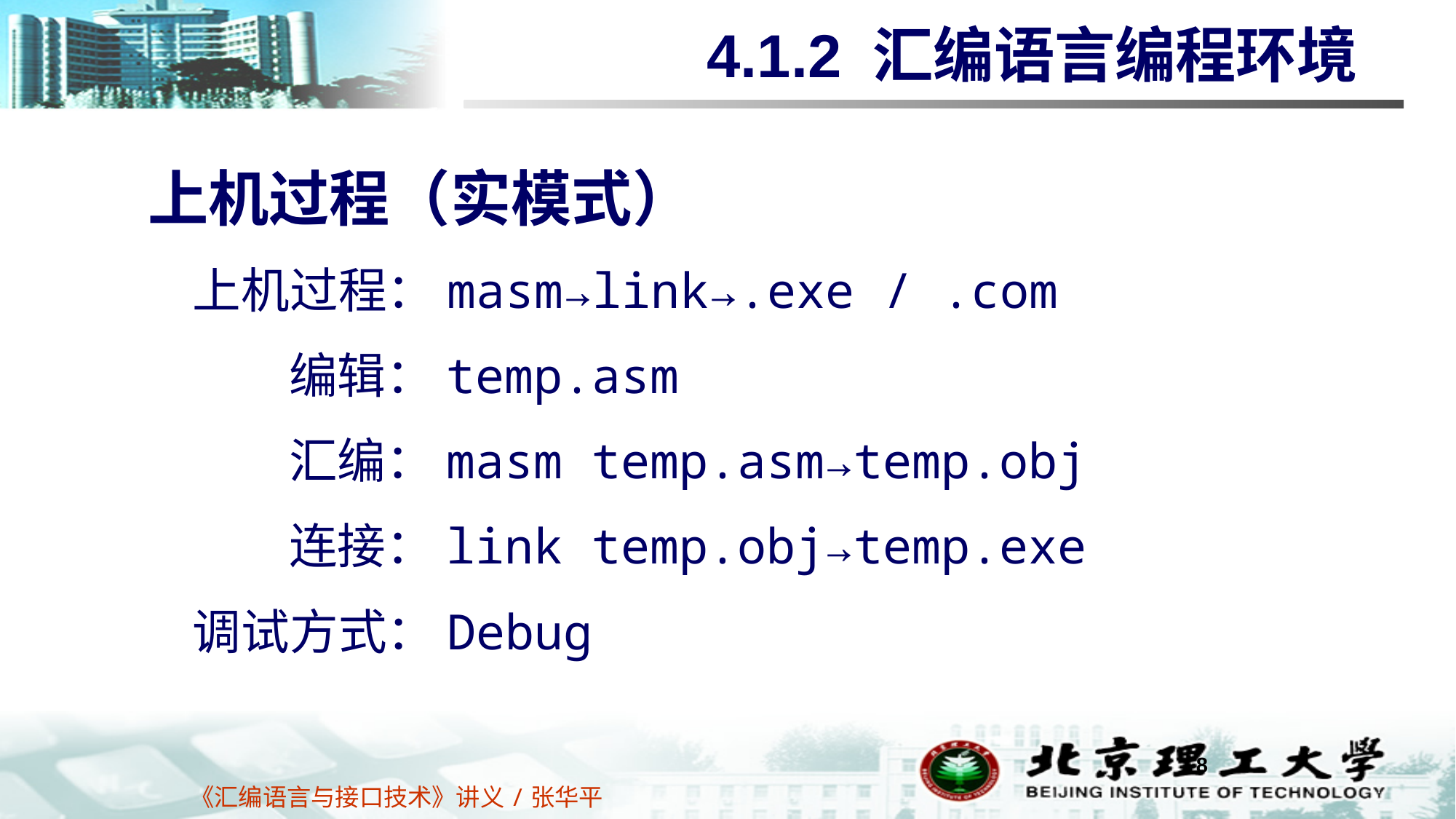

4.1.2 汇编语言编程环境
上机过程（实模式）
上机过程：masm→link→.exe / .com
	    编辑：temp.asm
	    汇编：masm temp.asm→temp.obj
	    连接：link temp.obj→temp.exe
调试方式：Debug
8